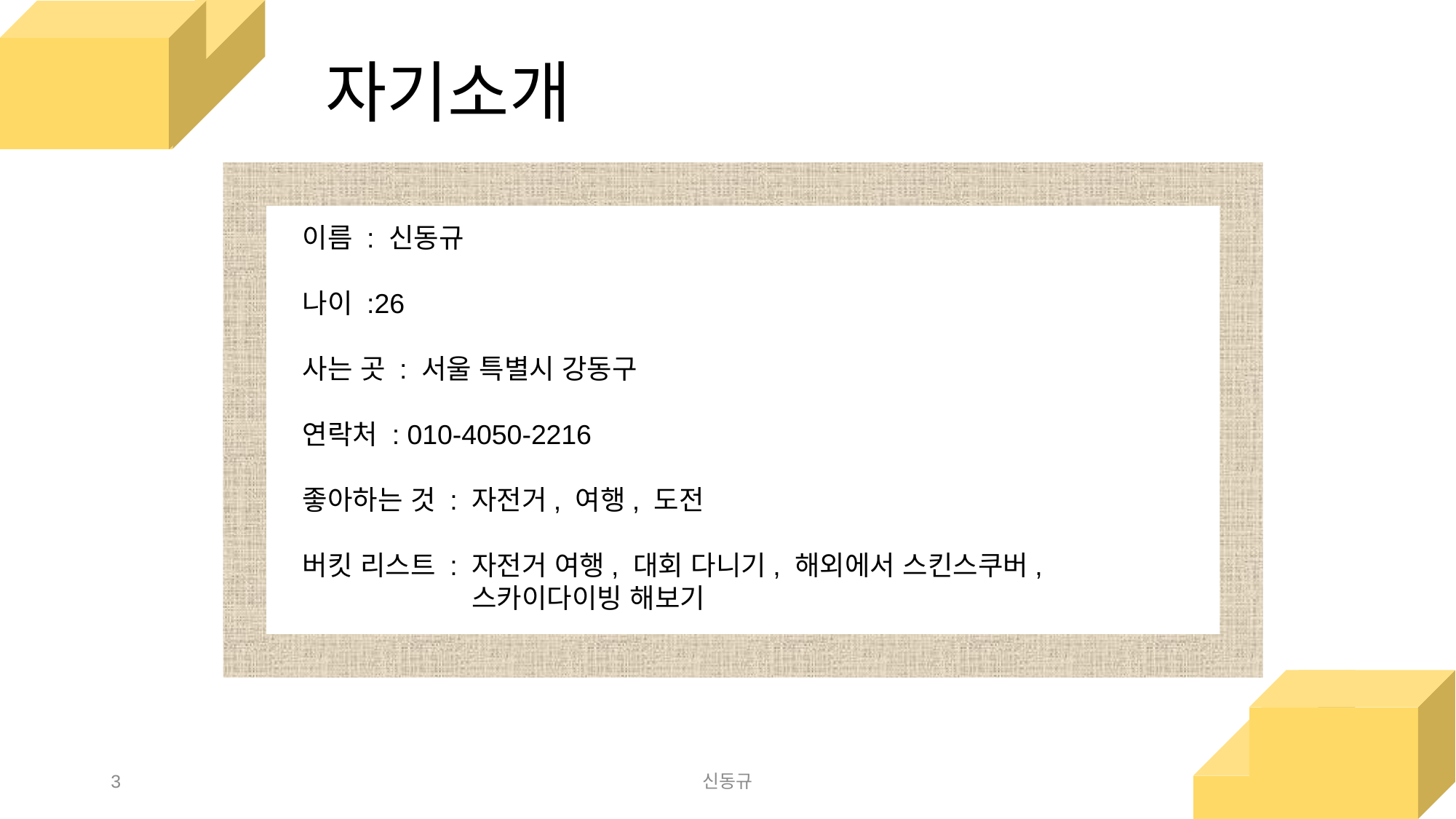

# 자기소개

이름 : 신동규

나이 :26

사는 곳 : 서울 특별시 강동구

연락처 : 010-4050-2216
좋아하는 것 : 자전거, 여행, 도전

버킷 리스트 : 자전거 여행, 대회 다니기, 해외에서 스킨스쿠버,
	       스카이다이빙 해보기
3
신동규